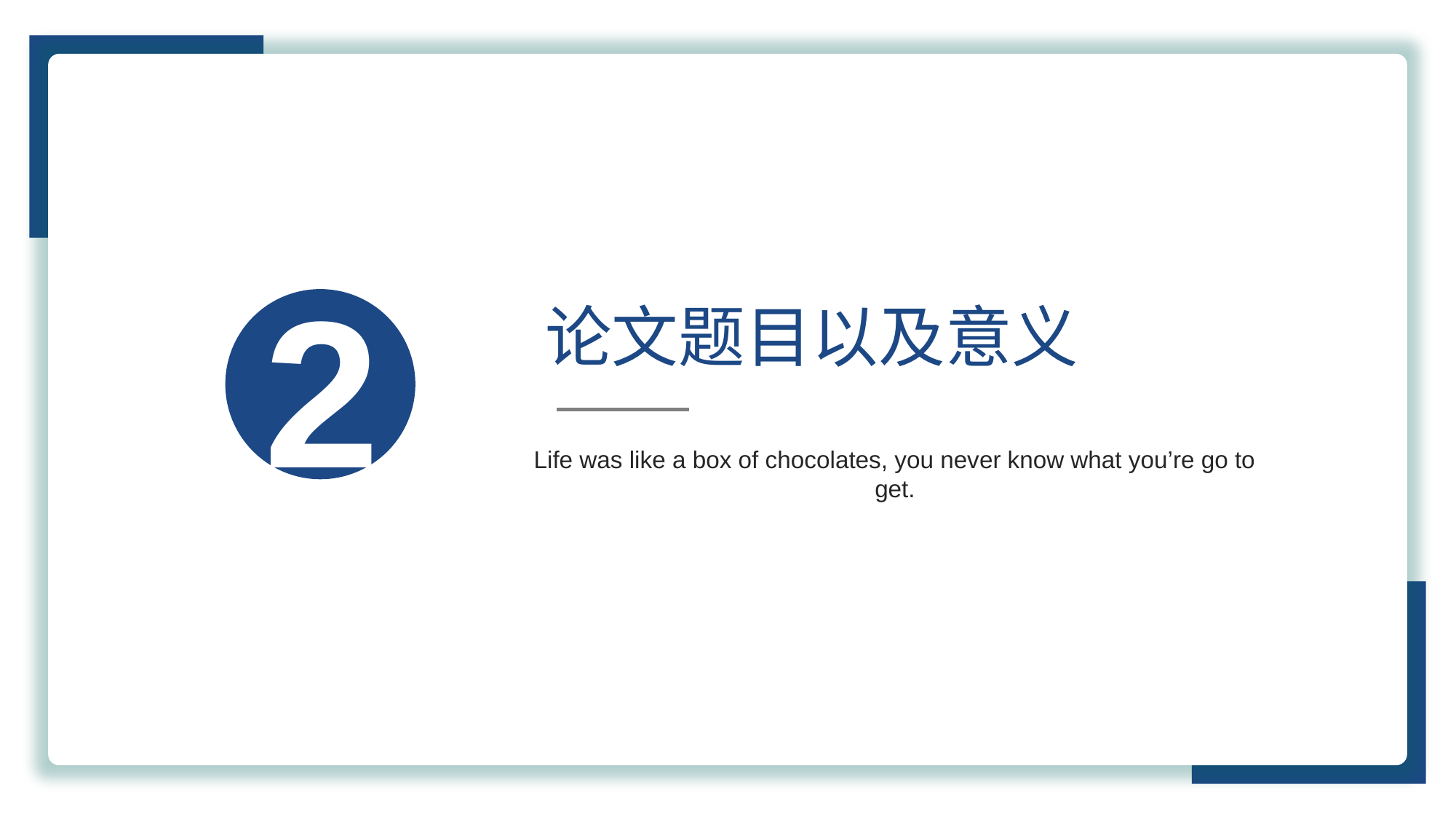

2
论文题目以及意义
Life was like a box of chocolates, you never know what you’re go to get.